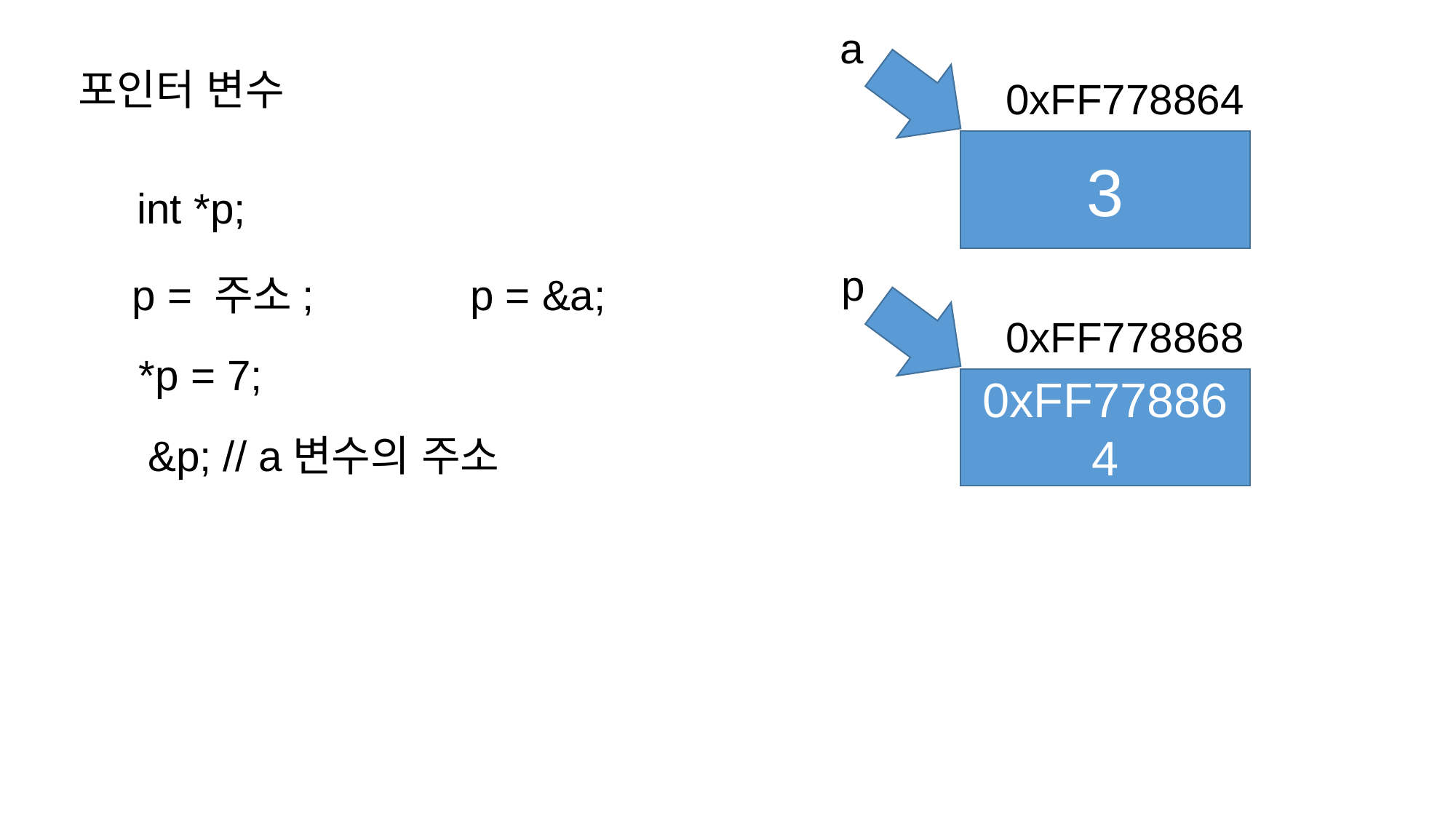

a

포인터 변수
0xFF778864
3
int *p;
p
p = 주소;
p = &a;

0xFF778868
*p = 7;
0xFF778864
&p; // a변수의 주소